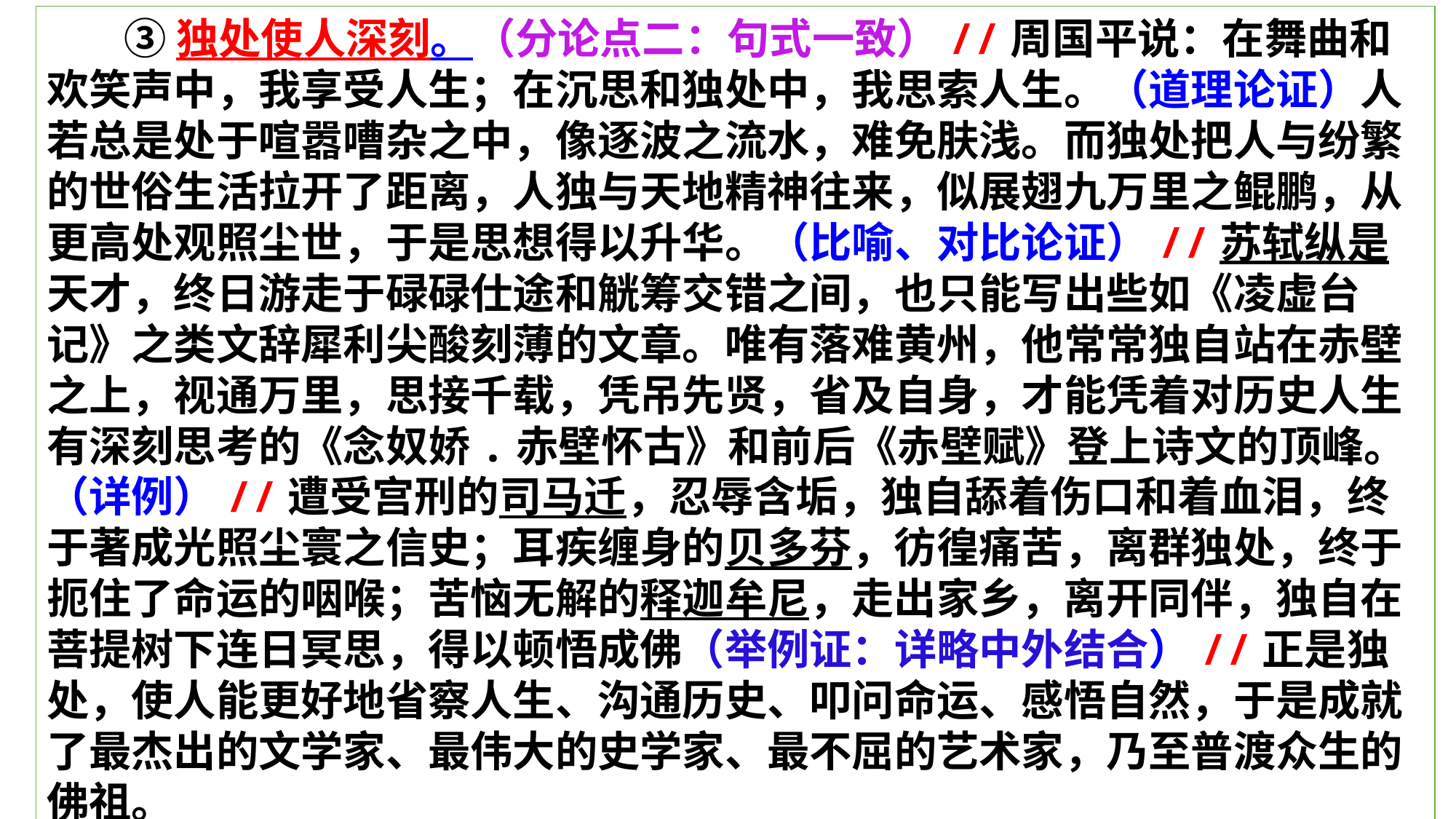

③独处使人深刻。（分论点二：句式一致）//周国平说：在舞曲和欢笑声中，我享受人生；在沉思和独处中，我思索人生。（道理论证）人若总是处于喧嚣嘈杂之中，像逐波之流水，难免肤浅。而独处把人与纷繁的世俗生活拉开了距离，人独与天地精神往来，似展翅九万里之鲲鹏，从更高处观照尘世，于是思想得以升华。（比喻、对比论证）//苏轼纵是天才，终日游走于碌碌仕途和觥筹交错之间，也只能写出些如《凌虚台记》之类文辞犀利尖酸刻薄的文章。唯有落难黄州，他常常独自站在赤壁之上，视通万里，思接千载，凭吊先贤，省及自身，才能凭着对历史人生有深刻思考的《念奴娇.赤壁怀古》和前后《赤壁赋》登上诗文的顶峰。（详例）//遭受宫刑的司马迁，忍辱含垢，独自舔着伤口和着血泪，终于著成光照尘寰之信史；耳疾缠身的贝多芬，彷徨痛苦，离群独处，终于扼住了命运的咽喉；苦恼无解的释迦牟尼，走出家乡，离开同伴，独自在菩提树下连日冥思，得以顿悟成佛（举例证：详略中外结合）//正是独处，使人能更好地省察人生、沟通历史、叩问命运、感悟自然，于是成就了最杰出的文学家、最伟大的史学家、最不屈的艺术家，乃至普渡众生的佛祖。